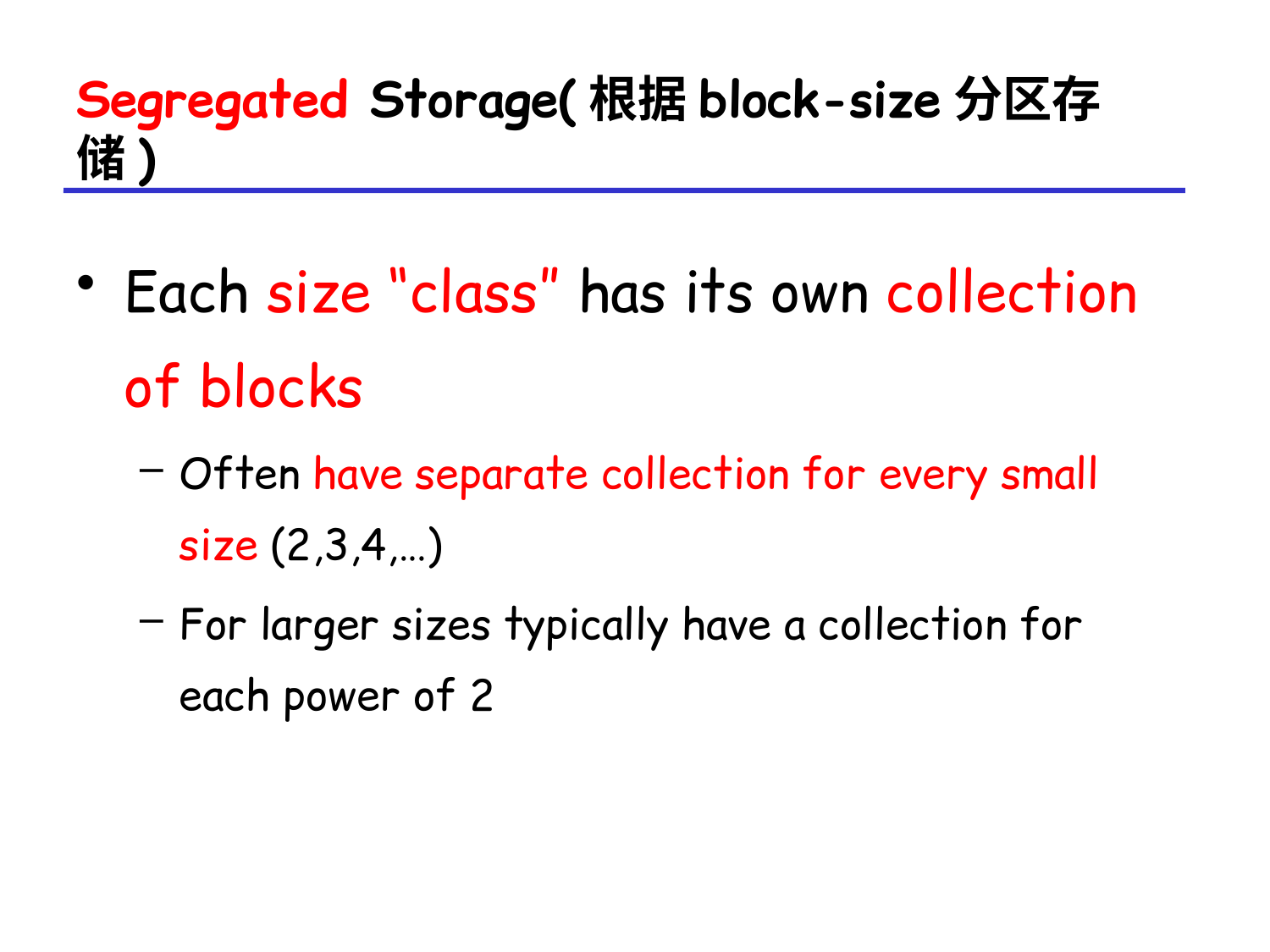

# Segregated Storage(根据block-size分区存储)
Each size “class” has its own collection of blocks
Often have separate collection for every small size (2,3,4,…)
For larger sizes typically have a collection for each power of 2
24